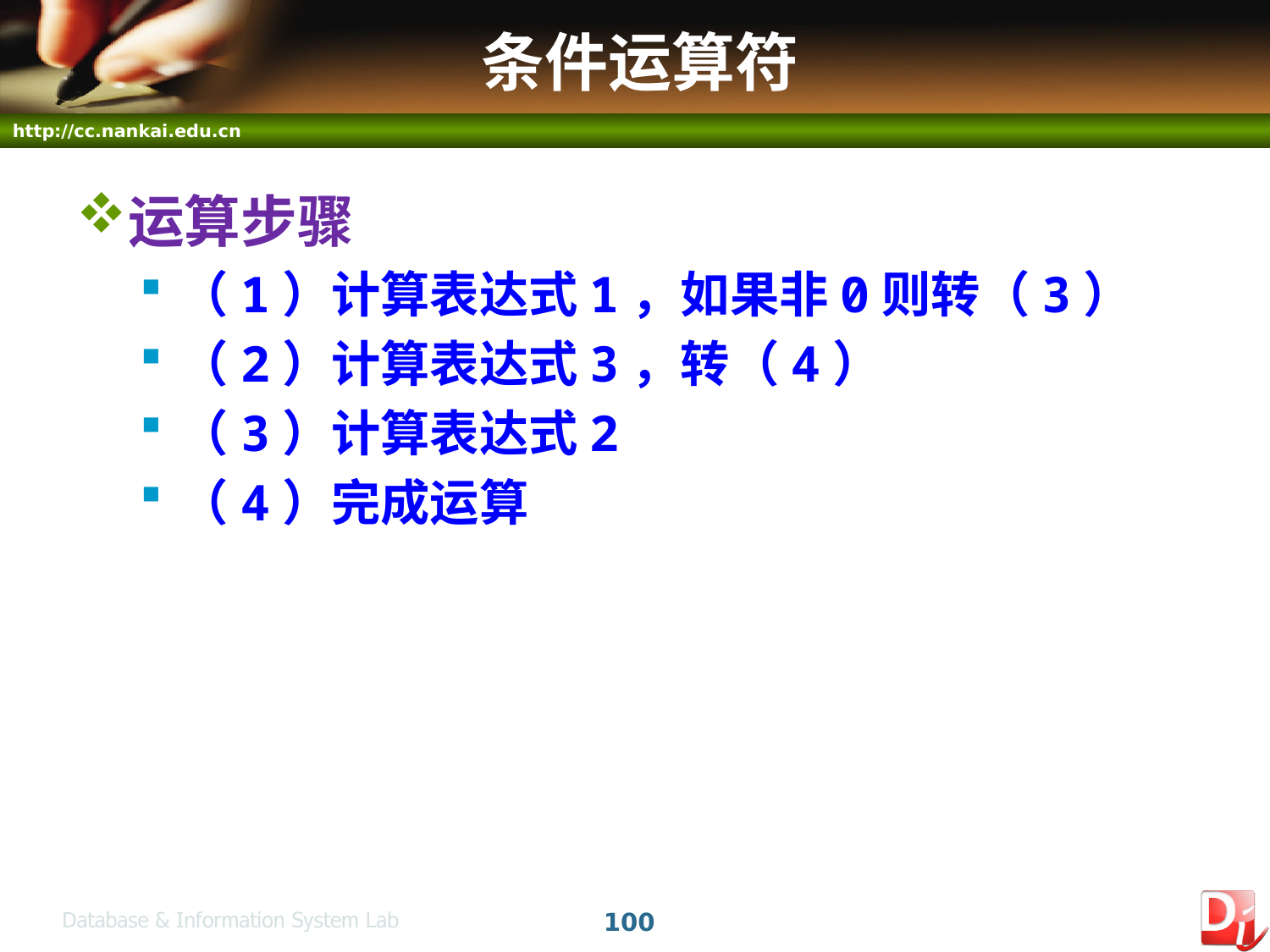

# 条件运算符
运算步骤
（1）计算表达式1，如果非0则转（3）
（2）计算表达式3，转（4）
（3）计算表达式2
（4）完成运算

100
Database & Information System Lab